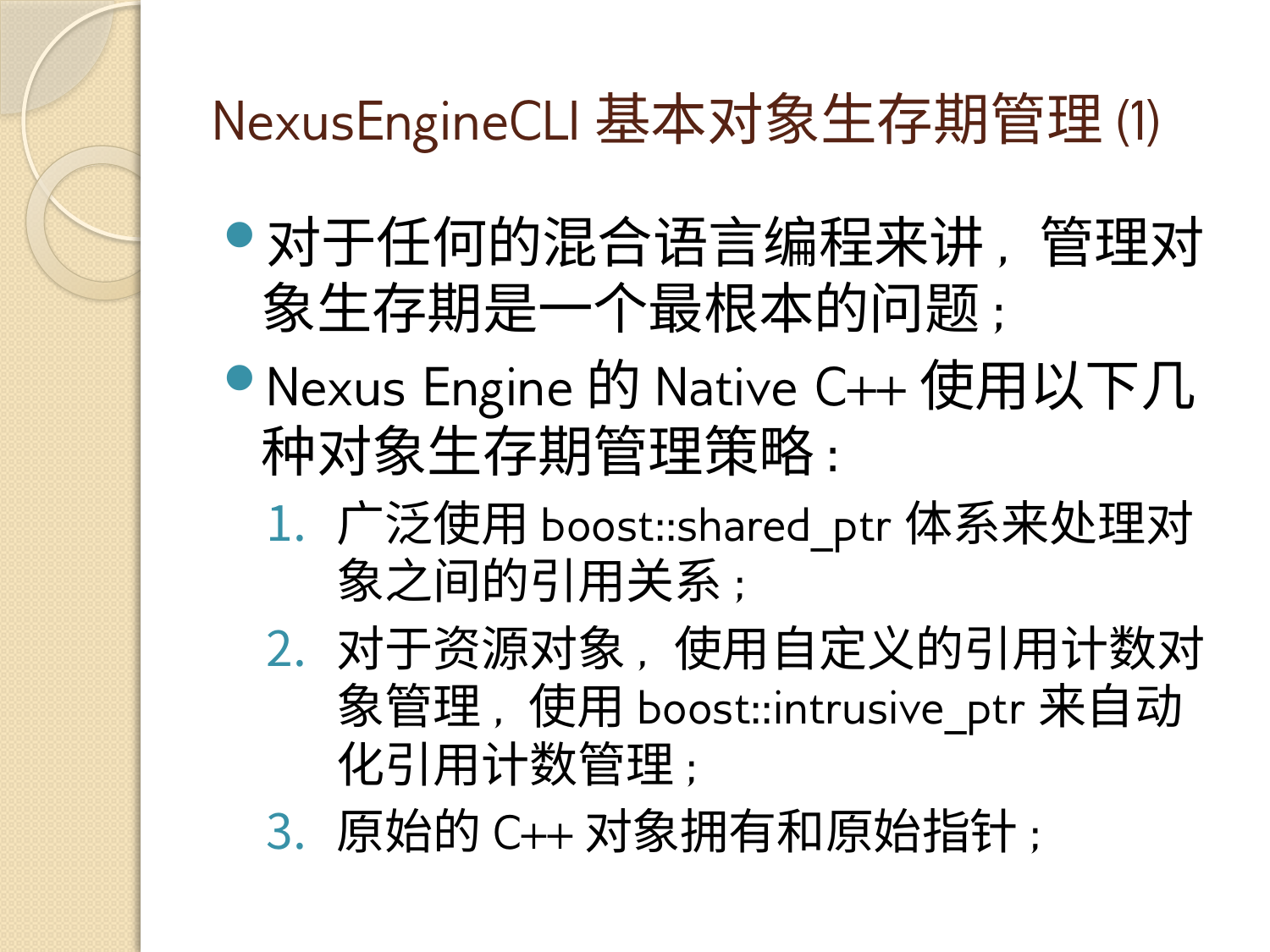

# NexusEngineCLI基本对象生存期管理(1)
对于任何的混合语言编程来讲, 管理对象生存期是一个最根本的问题;
Nexus Engine的Native C++使用以下几种对象生存期管理策略:
广泛使用boost::shared_ptr体系来处理对象之间的引用关系;
对于资源对象, 使用自定义的引用计数对象管理, 使用boost::intrusive_ptr来自动化引用计数管理;
原始的C++对象拥有和原始指针;